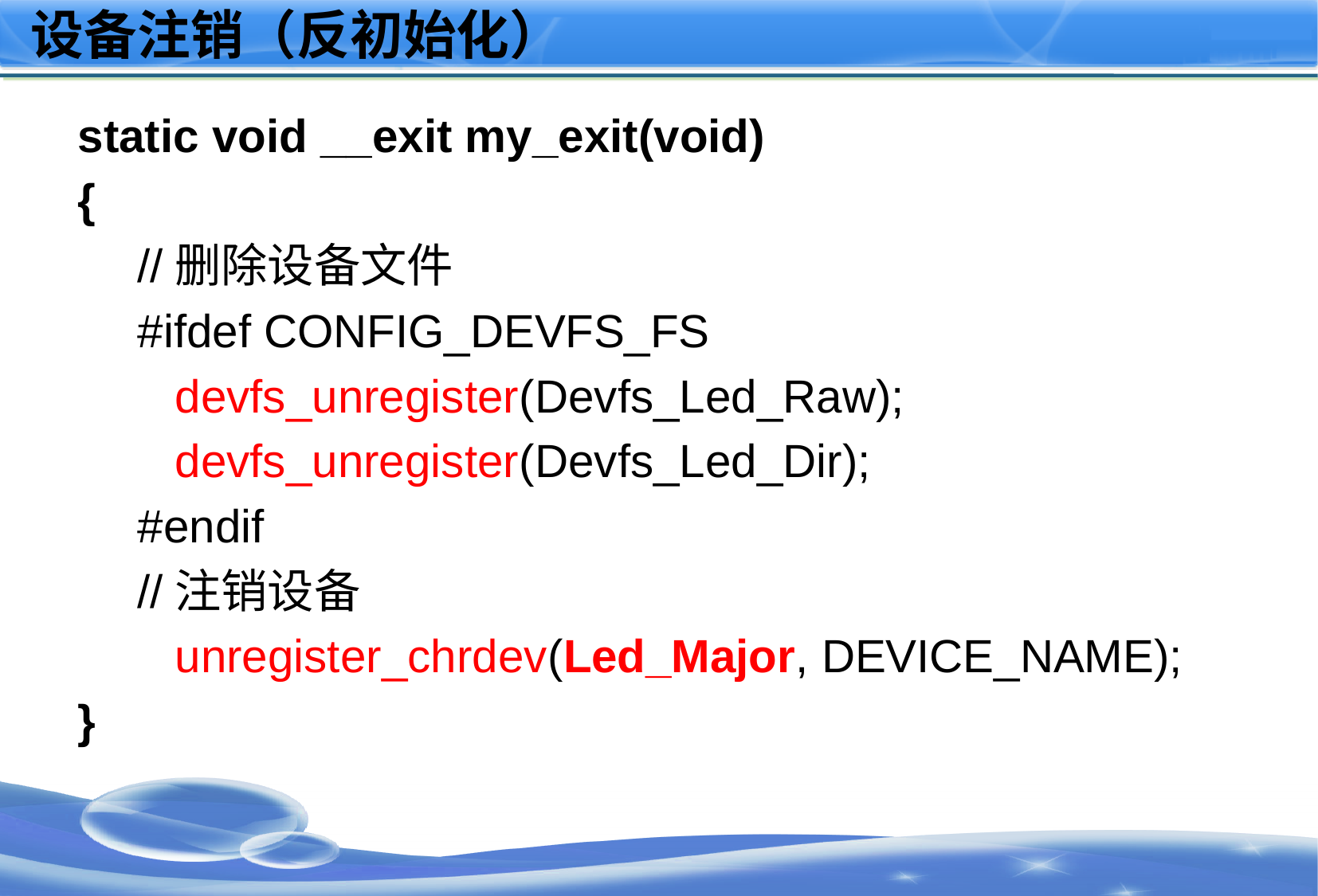

# 设备注销（反初始化）
static void __exit my_exit(void)
{
//删除设备文件
#ifdef CONFIG_DEVFS_FS
	devfs_unregister(Devfs_Led_Raw);
	devfs_unregister(Devfs_Led_Dir);
#endif
//注销设备
	unregister_chrdev(Led_Major, DEVICE_NAME);
}